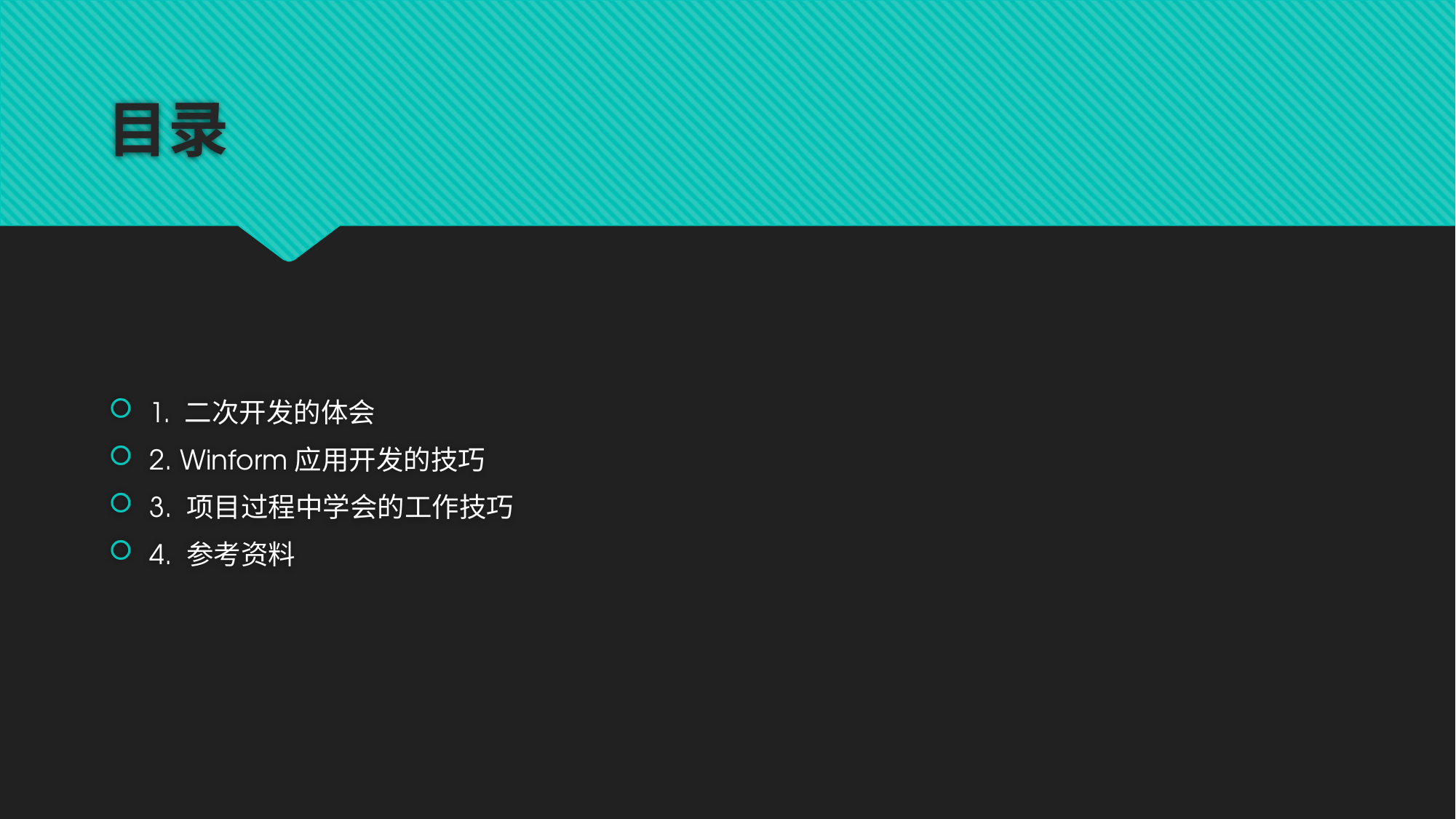

# 目录
1. 二次开发的体会
2. Winform应用开发的技巧
3. 项目过程中学会的工作技巧
4. 参考资料